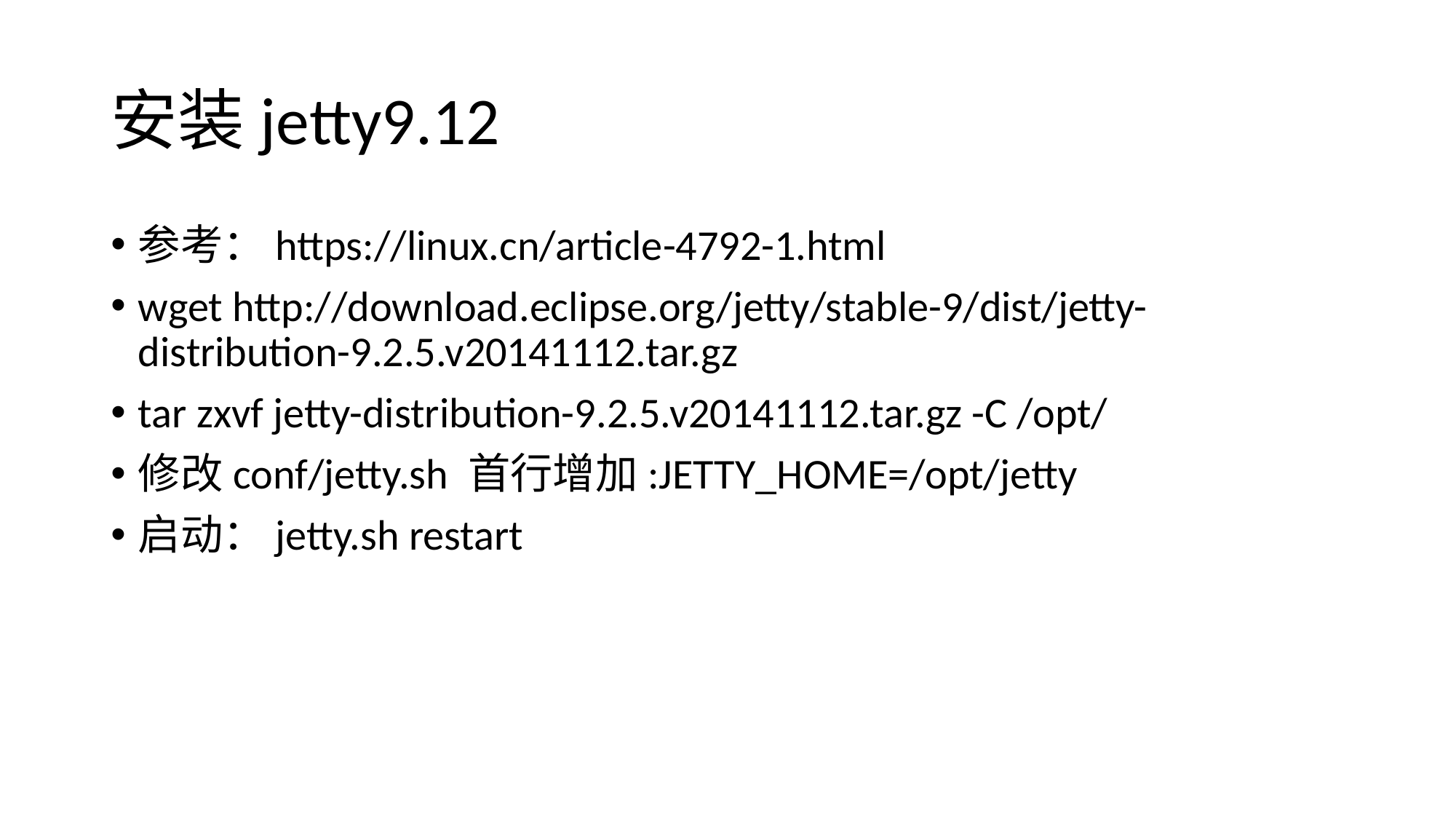

# 安装jetty9.12
参考：https://linux.cn/article-4792-1.html
wget http://download.eclipse.org/jetty/stable-9/dist/jetty-distribution-9.2.5.v20141112.tar.gz
tar zxvf jetty-distribution-9.2.5.v20141112.tar.gz -C /opt/
修改conf/jetty.sh 首行增加:JETTY_HOME=/opt/jetty
启动：jetty.sh restart